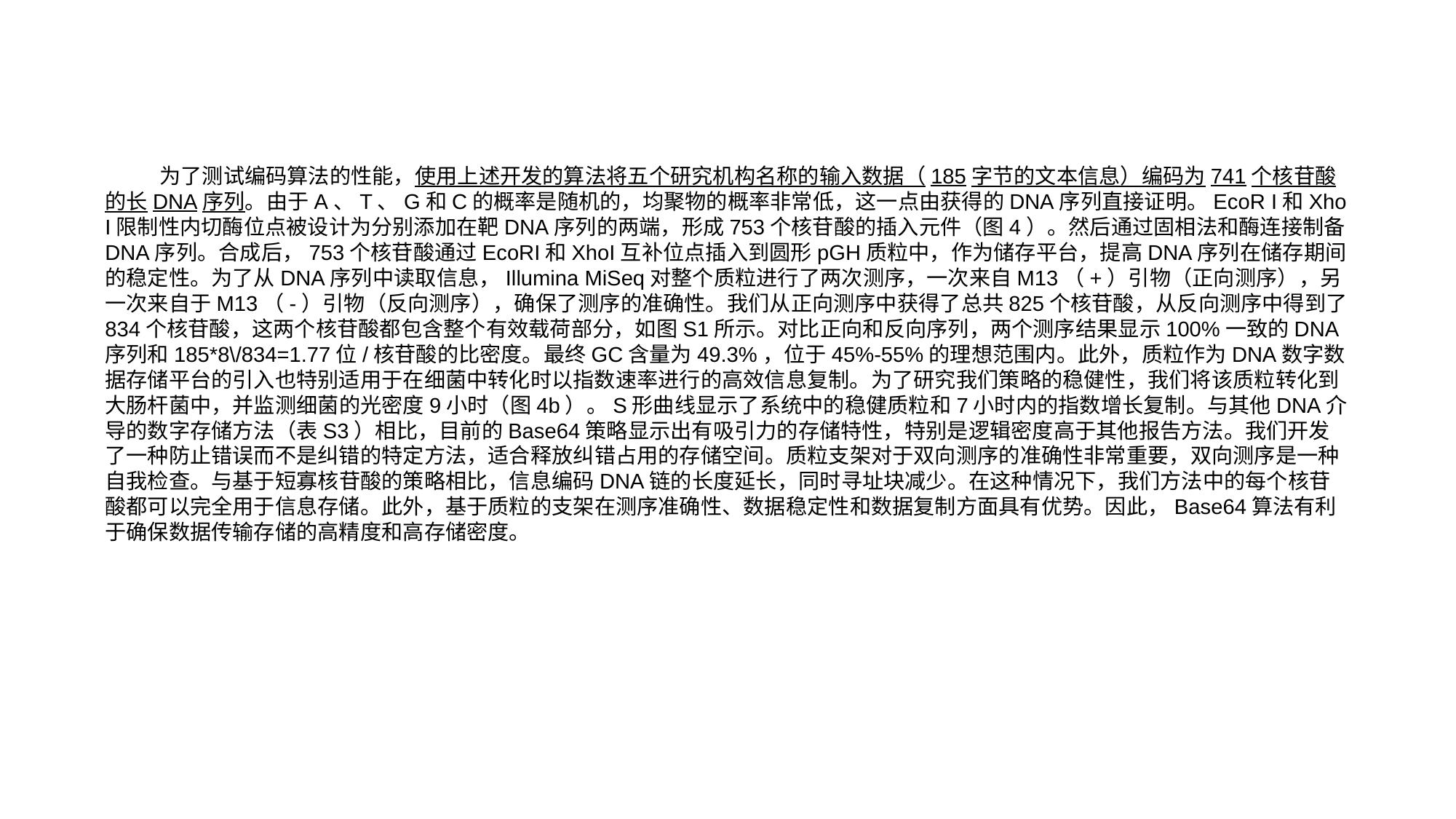

为了测试编码算法的性能，使用上述开发的算法将五个研究机构名称的输入数据（185字节的文本信息）编码为741个核苷酸的长DNA序列。由于A、T、G和C的概率是随机的，均聚物的概率非常低，这一点由获得的DNA序列直接证明。EcoR I和Xho I限制性内切酶位点被设计为分别添加在靶DNA序列的两端，形成753个核苷酸的插入元件（图4）。然后通过固相法和酶连接制备DNA序列。合成后，753个核苷酸通过EcoRI和XhoI互补位点插入到圆形pGH质粒中，作为储存平台，提高DNA序列在储存期间的稳定性。为了从DNA序列中读取信息，Illumina MiSeq对整个质粒进行了两次测序，一次来自M13（+）引物（正向测序），另一次来自于M13（-）引物（反向测序），确保了测序的准确性。我们从正向测序中获得了总共825个核苷酸，从反向测序中得到了834个核苷酸，这两个核苷酸都包含整个有效载荷部分，如图S1所示。对比正向和反向序列，两个测序结果显示100%一致的DNA序列和185*8\/834=1.77位/核苷酸的比密度。最终GC含量为49.3%，位于45%-55%的理想范围内。此外，质粒作为DNA数字数据存储平台的引入也特别适用于在细菌中转化时以指数速率进行的高效信息复制。为了研究我们策略的稳健性，我们将该质粒转化到大肠杆菌中，并监测细菌的光密度9小时（图4b）。S形曲线显示了系统中的稳健质粒和7小时内的指数增长复制。与其他DNA介导的数字存储方法（表S3）相比，目前的Base64策略显示出有吸引力的存储特性，特别是逻辑密度高于其他报告方法。我们开发了一种防止错误而不是纠错的特定方法，适合释放纠错占用的存储空间。质粒支架对于双向测序的准确性非常重要，双向测序是一种自我检查。与基于短寡核苷酸的策略相比，信息编码DNA链的长度延长，同时寻址块减少。在这种情况下，我们方法中的每个核苷酸都可以完全用于信息存储。此外，基于质粒的支架在测序准确性、数据稳定性和数据复制方面具有优势。因此，Base64算法有利于确保数据传输存储的高精度和高存储密度。